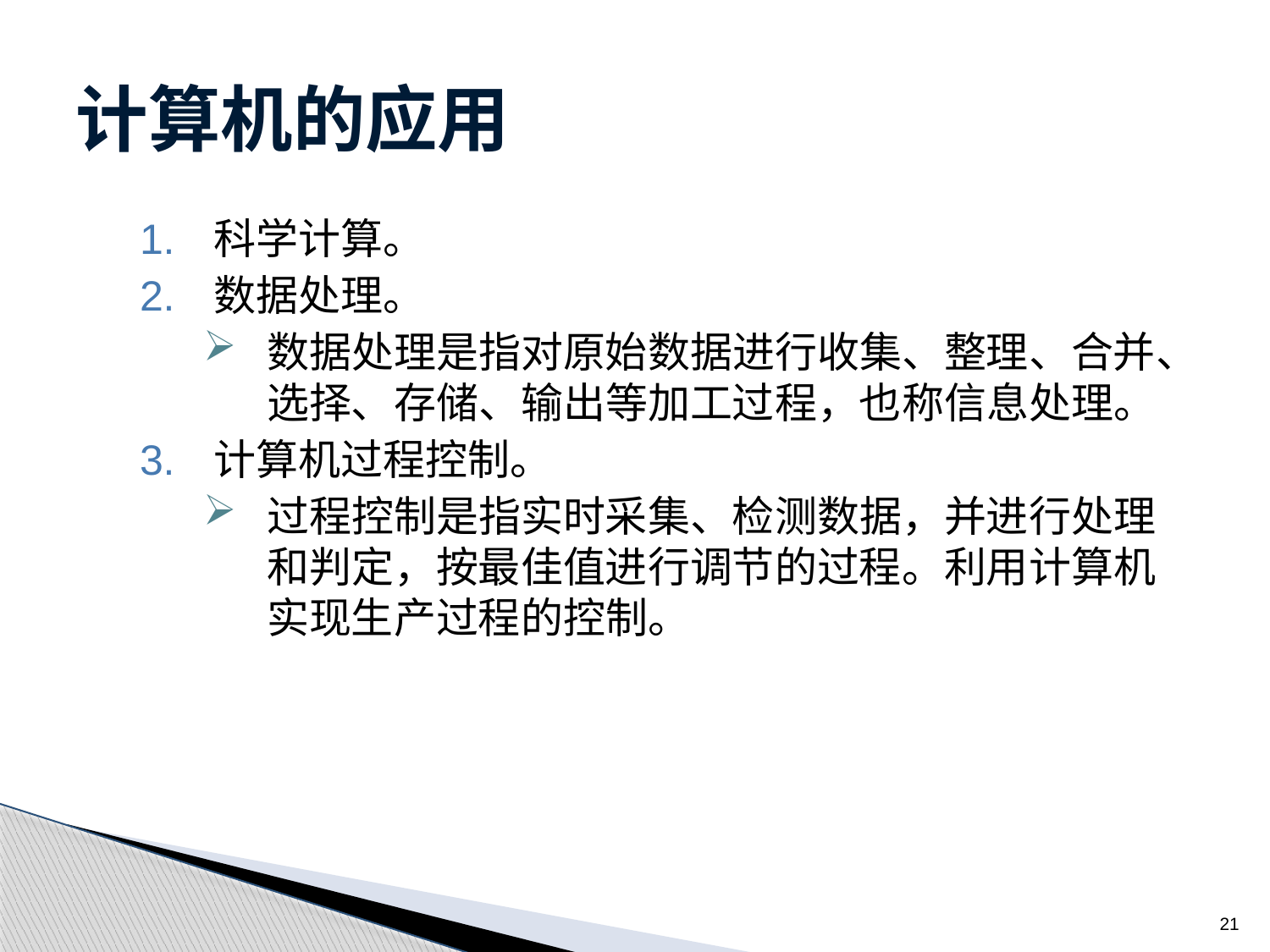

# 计算机的应用
科学计算。
数据处理。
数据处理是指对原始数据进行收集、整理、合并、选择、存储、输出等加工过程，也称信息处理。
计算机过程控制。
过程控制是指实时采集、检测数据，并进行处理和判定，按最佳值进行调节的过程。利用计算机实现生产过程的控制。
21